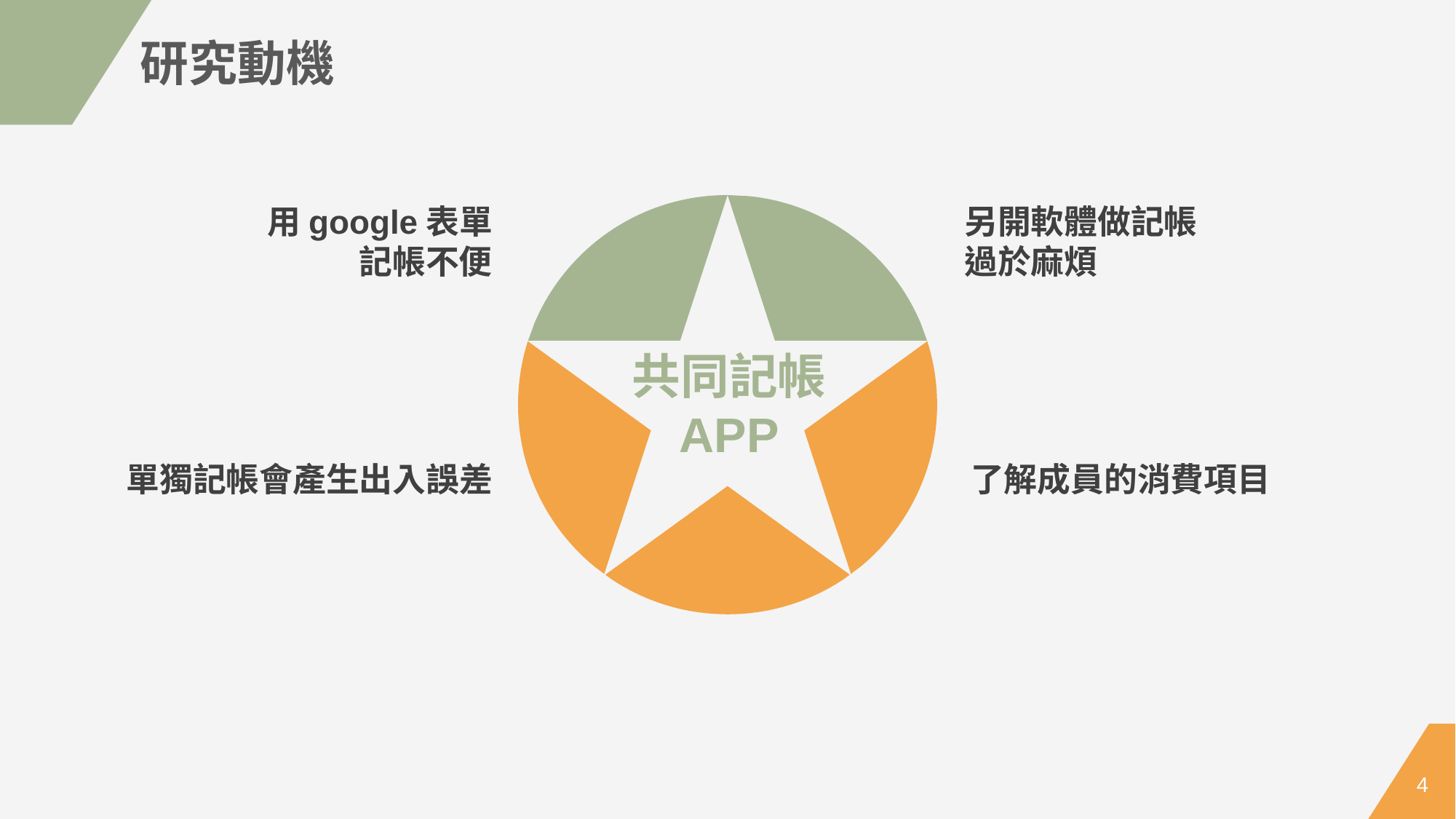

研究動機
用google表單
記帳不便

另開軟體做記帳
過於麻煩

共同記帳
APP

單獨記帳會產生出入誤差
了解成員的消費項目